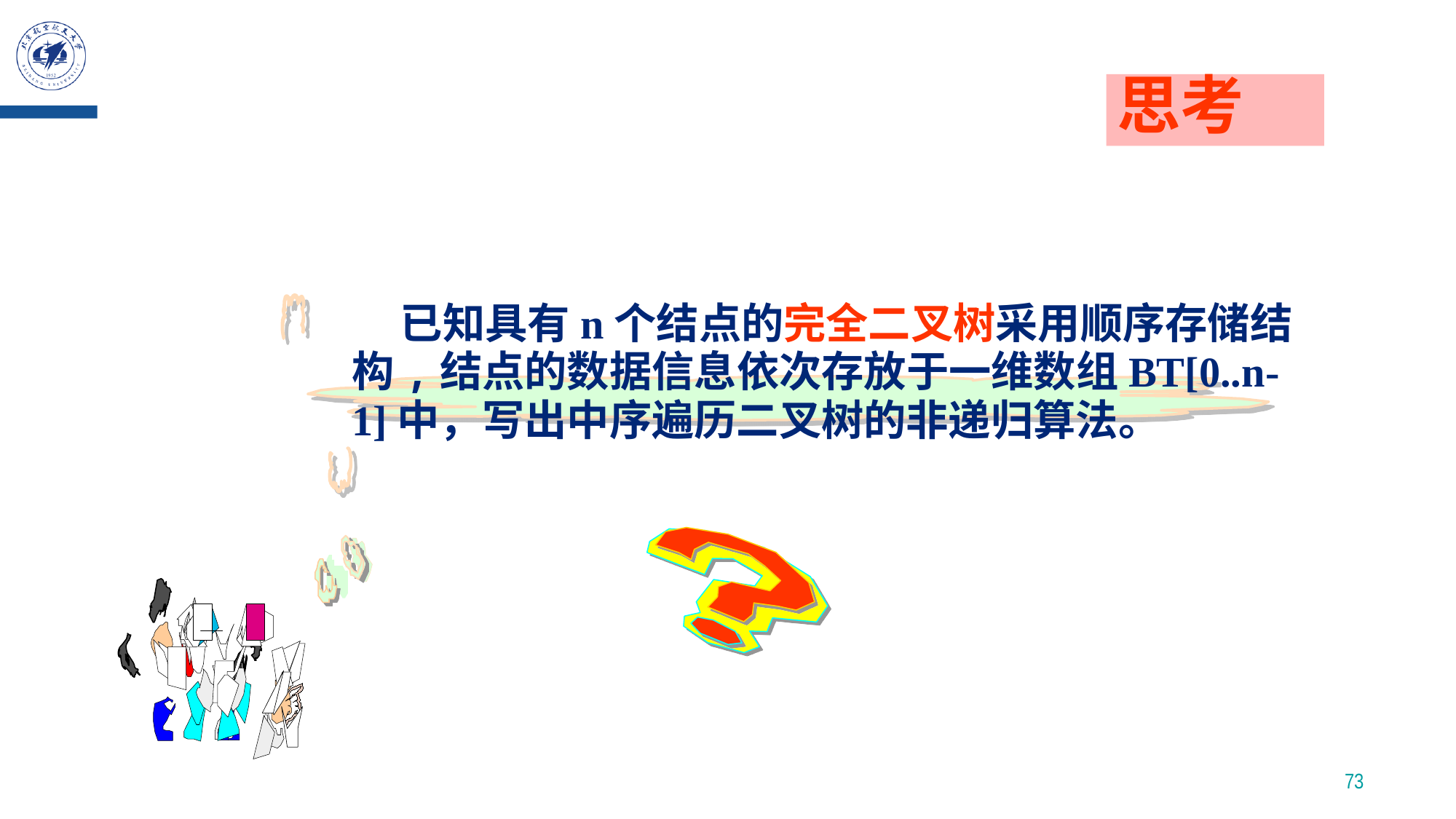

已知具有n个结点的完全二叉树采用顺序存储结构,结点的数据信息依次存放于一维数组BT[0..n-1]中，写出中序遍历二叉树的非递归算法。

二叉链表结构
思考

顺序存储结构

73